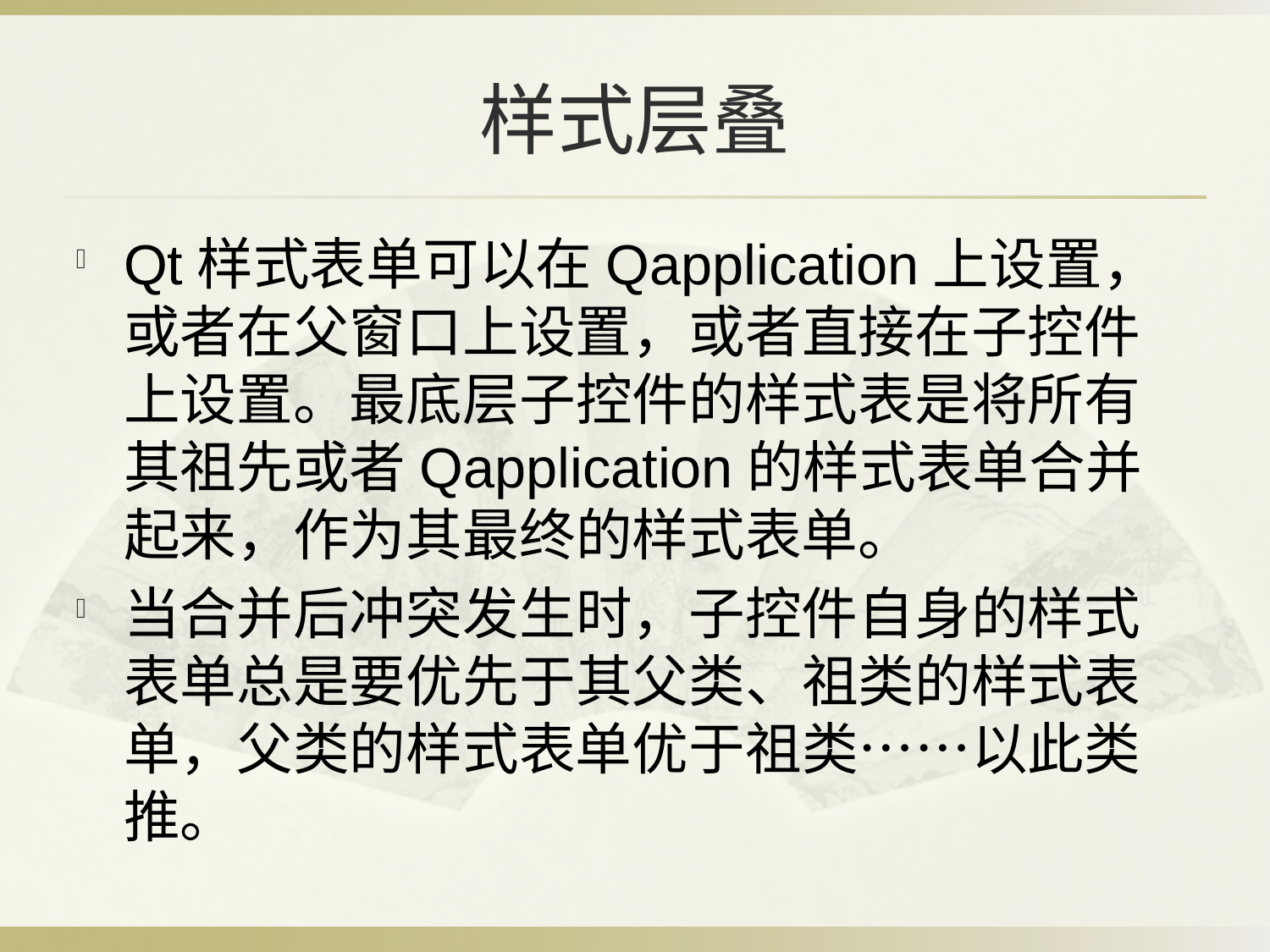

# 样式层叠
Qt样式表单可以在Qapplication上设置，或者在父窗口上设置，或者直接在子控件上设置。最底层子控件的样式表是将所有其祖先或者Qapplication的样式表单合并起来，作为其最终的样式表单。
当合并后冲突发生时，子控件自身的样式表单总是要优先于其父类、祖类的样式表单，父类的样式表单优于祖类……以此类推。